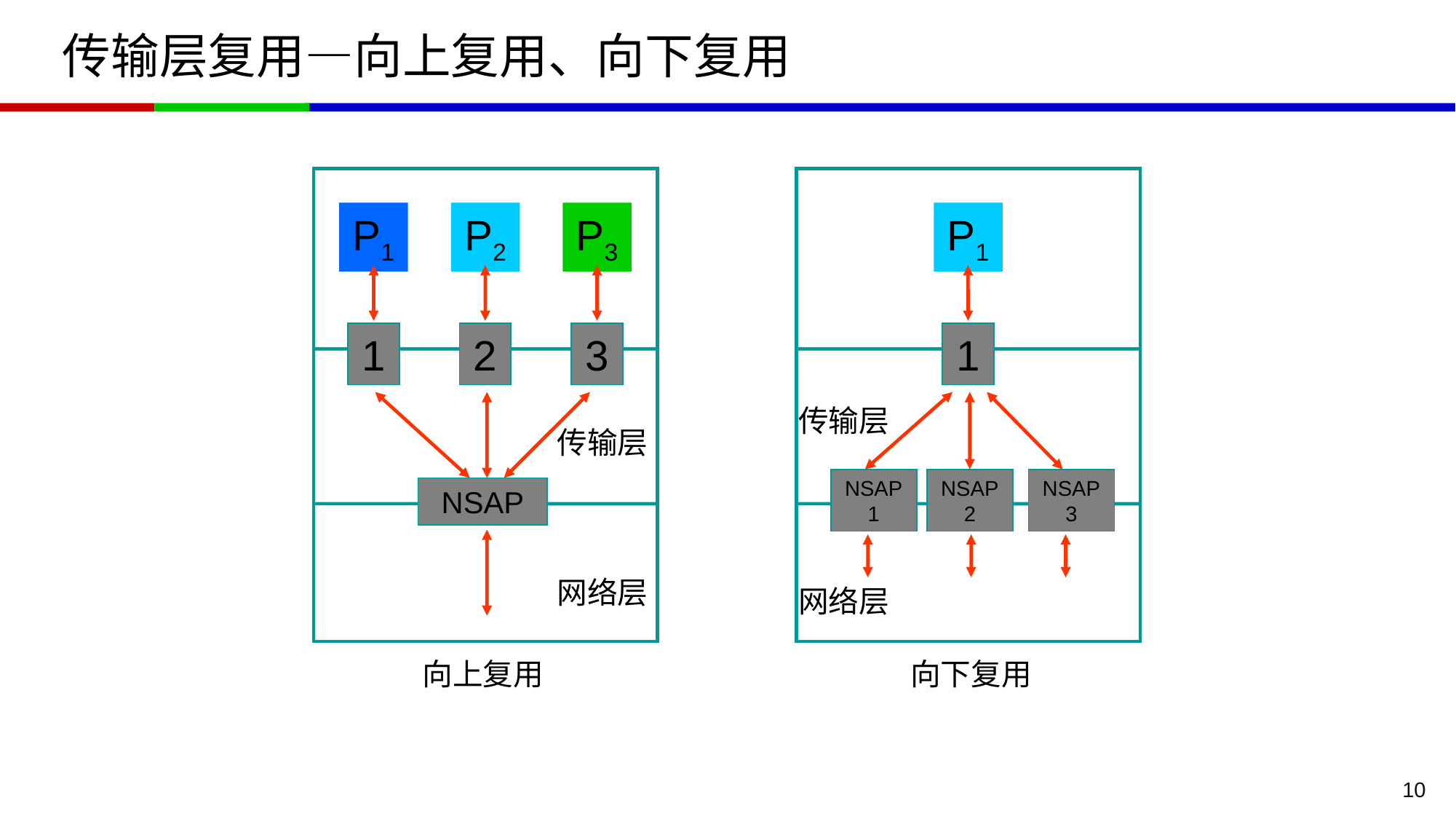

# 传输层复用—向上复用、向下复用

P1
P2
P3
P1

1
2
3
1

传输层
传输层
NSAP1
NSAP2
NSAP3
NSAP

网络层
网络层
向上复用
向下复用
10